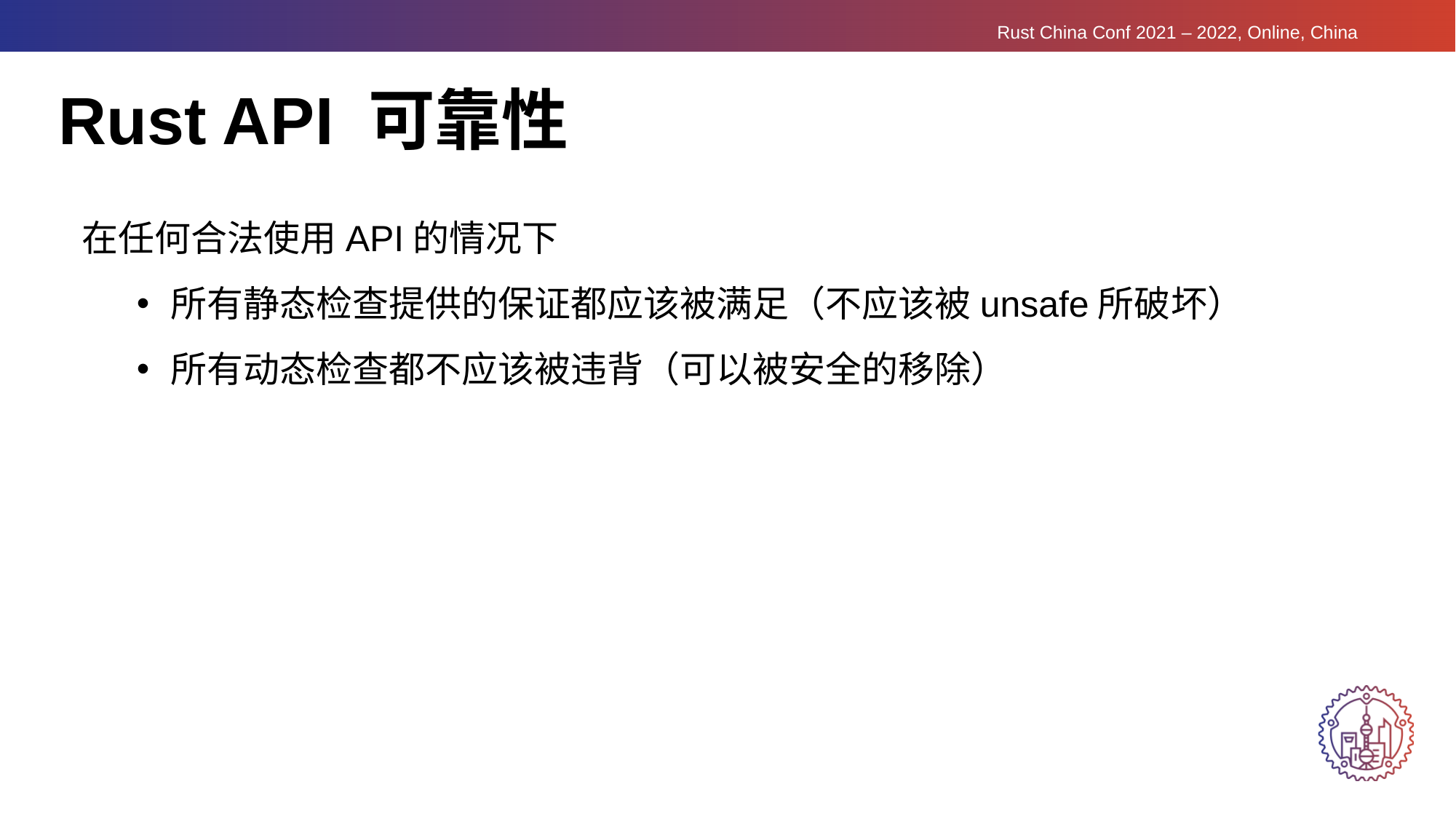

Rust API 可靠性
在任何合法使用API的情况下
所有静态检查提供的保证都应该被满足（不应该被unsafe所破坏）
所有动态检查都不应该被违背（可以被安全的移除）